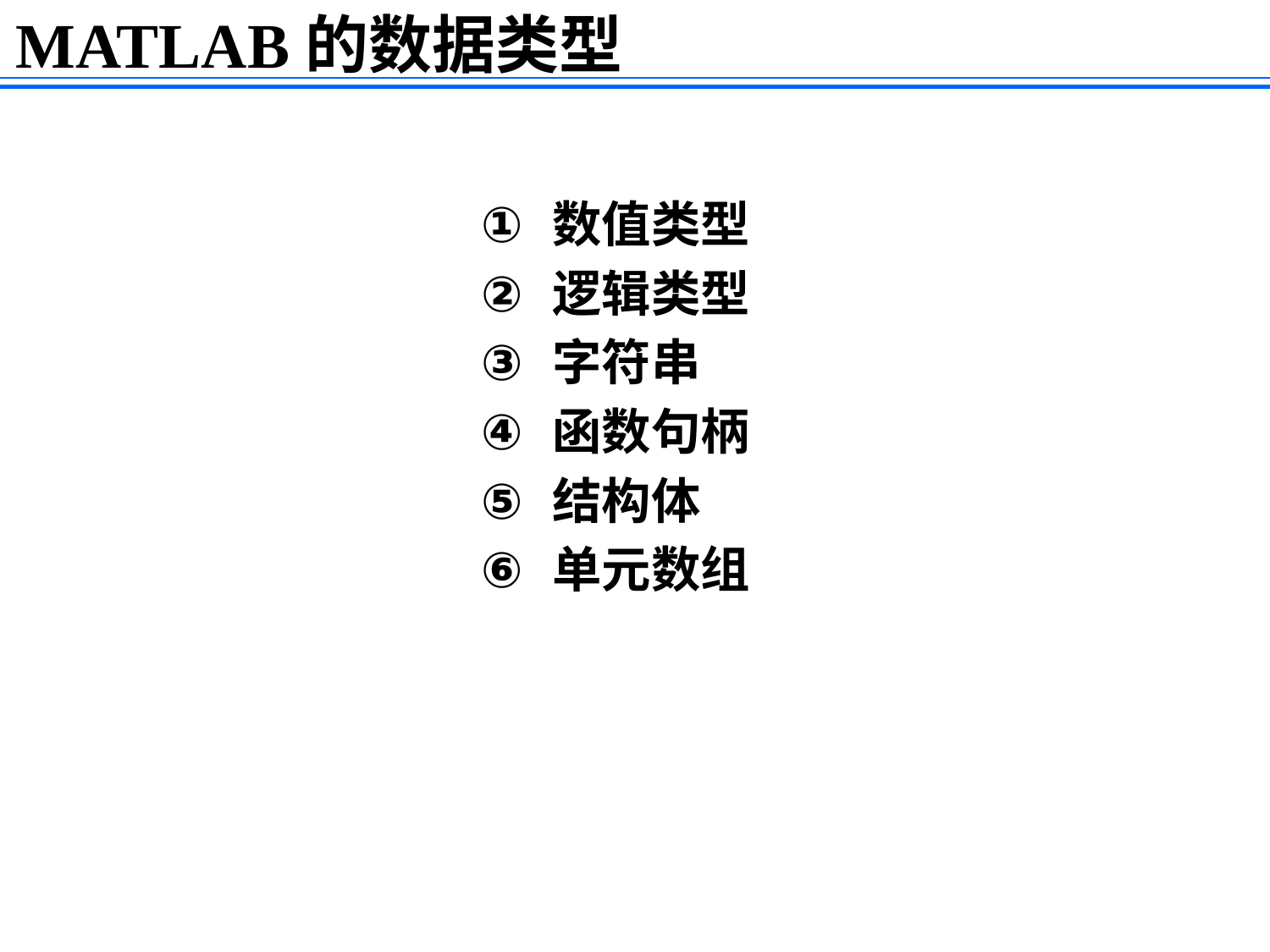

MATLAB的数据类型

数值类型
逻辑类型
字符串
函数句柄
结构体
单元数组